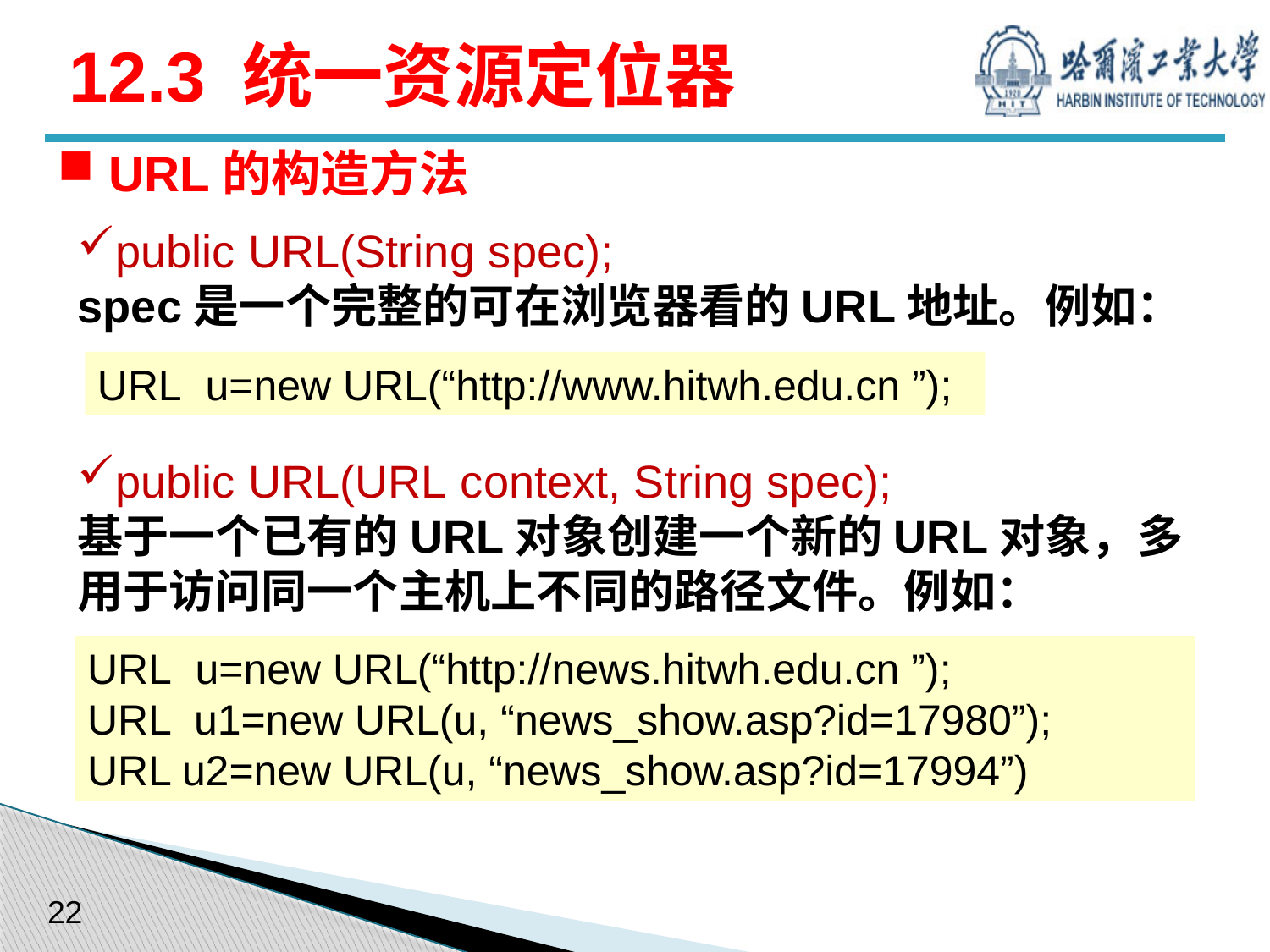

# 12.3 统一资源定位器
 URL的构造方法
public URL(String spec);
spec是一个完整的可在浏览器看的URL地址。例如：
URL  u=new URL(“http://www.hitwh.edu.cn ”);
public URL(URL context, String spec);
基于一个已有的URL对象创建一个新的URL对象，多用于访问同一个主机上不同的路径文件。例如：
URL  u=new URL(“http://news.hitwh.edu.cn ”);
URL  u1=new URL(u, “news_show.asp?id=17980”);
URL u2=new URL(u, “news_show.asp?id=17994”)